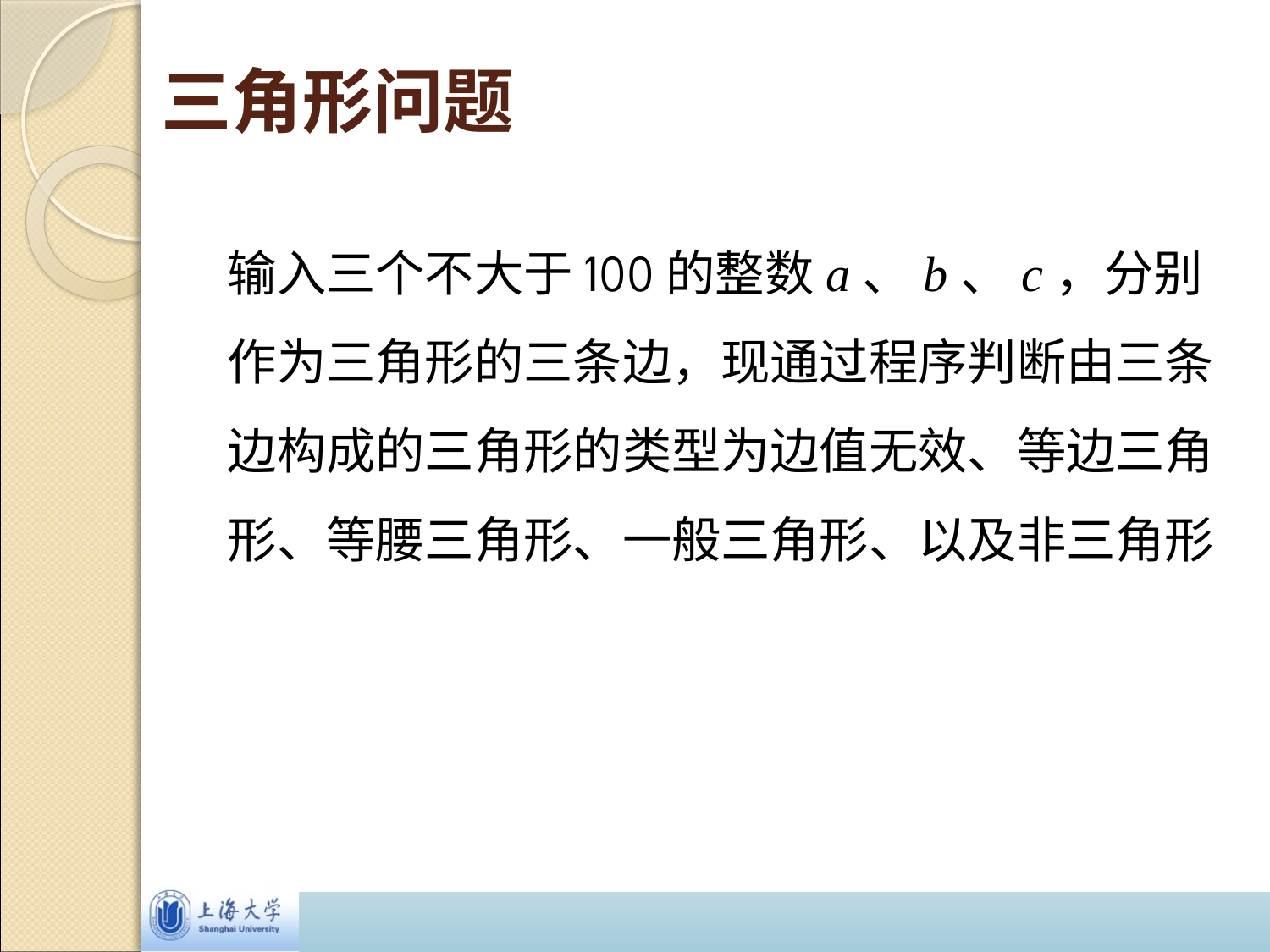

# 三角形问题
输入三个不大于100的整数a、b、c，分别作为三角形的三条边，现通过程序判断由三条边构成的三角形的类型为边值无效、等边三角形、等腰三角形、一般三角形、以及非三角形